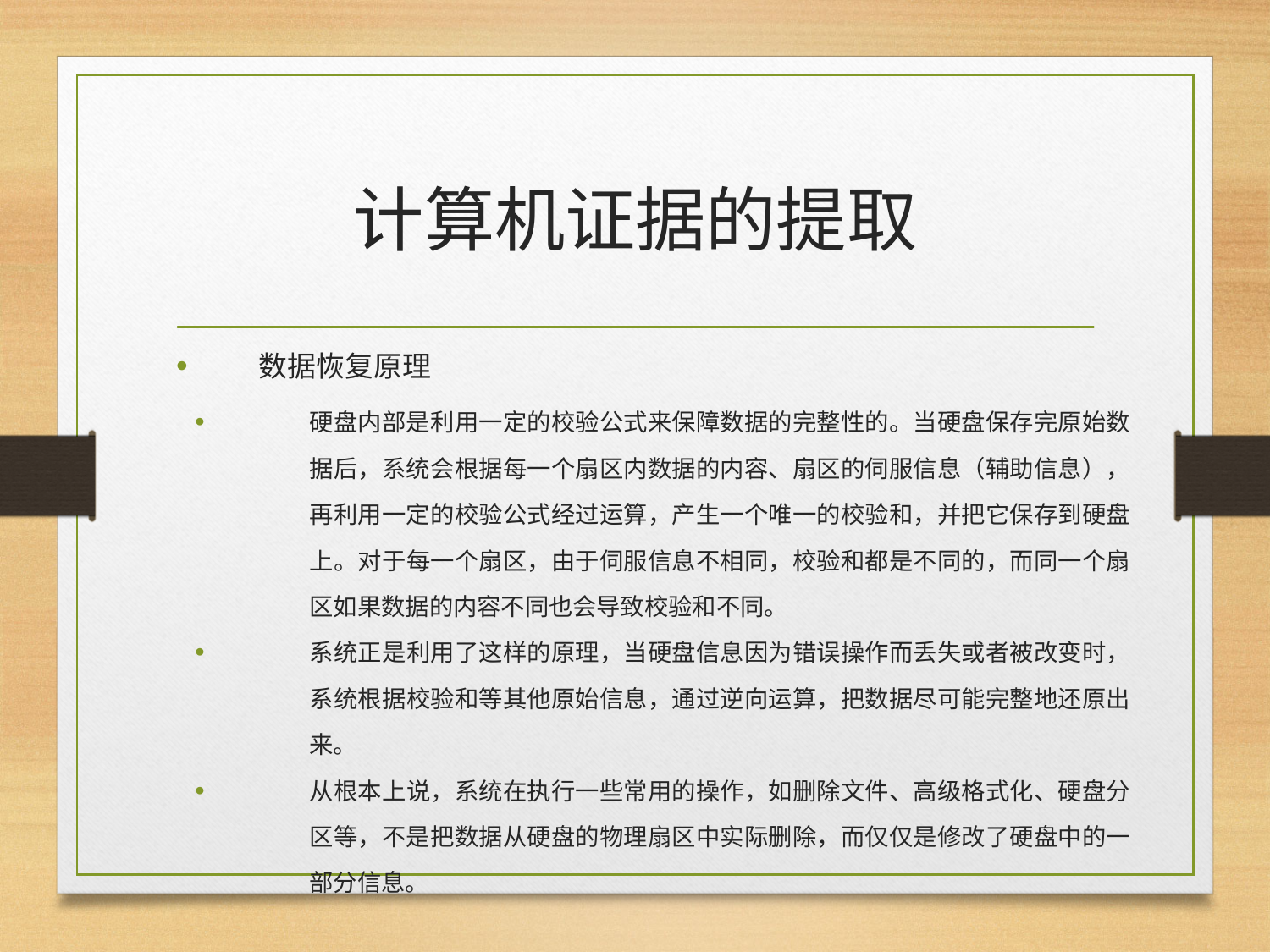

# 计算机证据的提取
数据恢复原理
硬盘内部是利用一定的校验公式来保障数据的完整性的。当硬盘保存完原始数据后，系统会根据每一个扇区内数据的内容、扇区的伺服信息（辅助信息），再利用一定的校验公式经过运算，产生一个唯一的校验和，并把它保存到硬盘上。对于每一个扇区，由于伺服信息不相同，校验和都是不同的，而同一个扇区如果数据的内容不同也会导致校验和不同。
系统正是利用了这样的原理，当硬盘信息因为错误操作而丢失或者被改变时，系统根据校验和等其他原始信息，通过逆向运算，把数据尽可能完整地还原出来。
从根本上说，系统在执行一些常用的操作，如删除文件、高级格式化、硬盘分区等，不是把数据从硬盘的物理扇区中实际删除，而仅仅是修改了硬盘中的一部分信息。